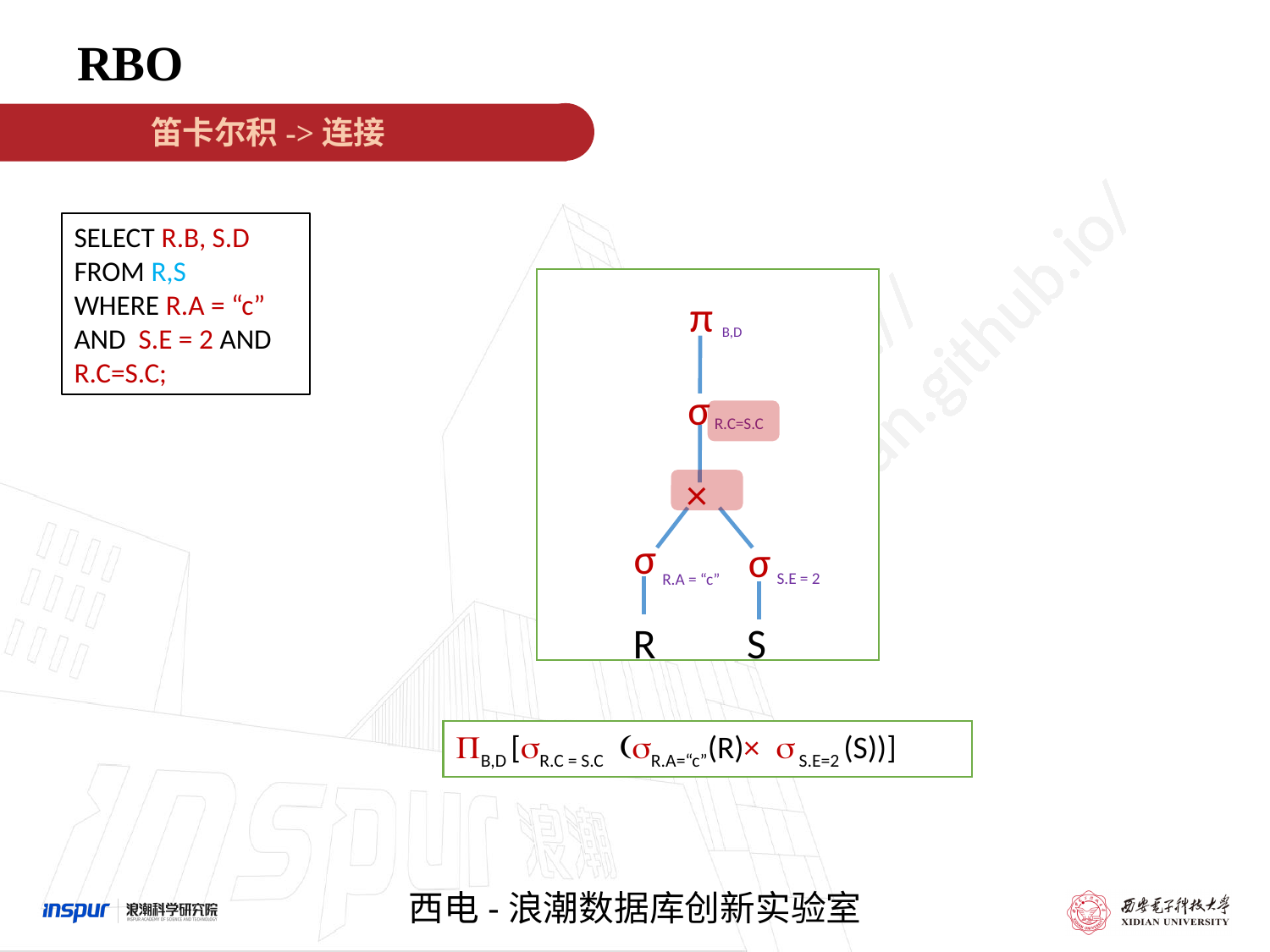

RBO

笛卡尔积->连接
SELECT R.B, S.D
FROM R,S
WHERE R.A = “c” AND  S.E = 2 AND  R.C=S.C;

π
B,D
σ
×
S
R
R.C=S.C

σ
σ
S.E = 2
R.A = “c”
ΠB,D [σR.C = S.C (σR.A=“c”(R)× σ S.E=2 (S))]